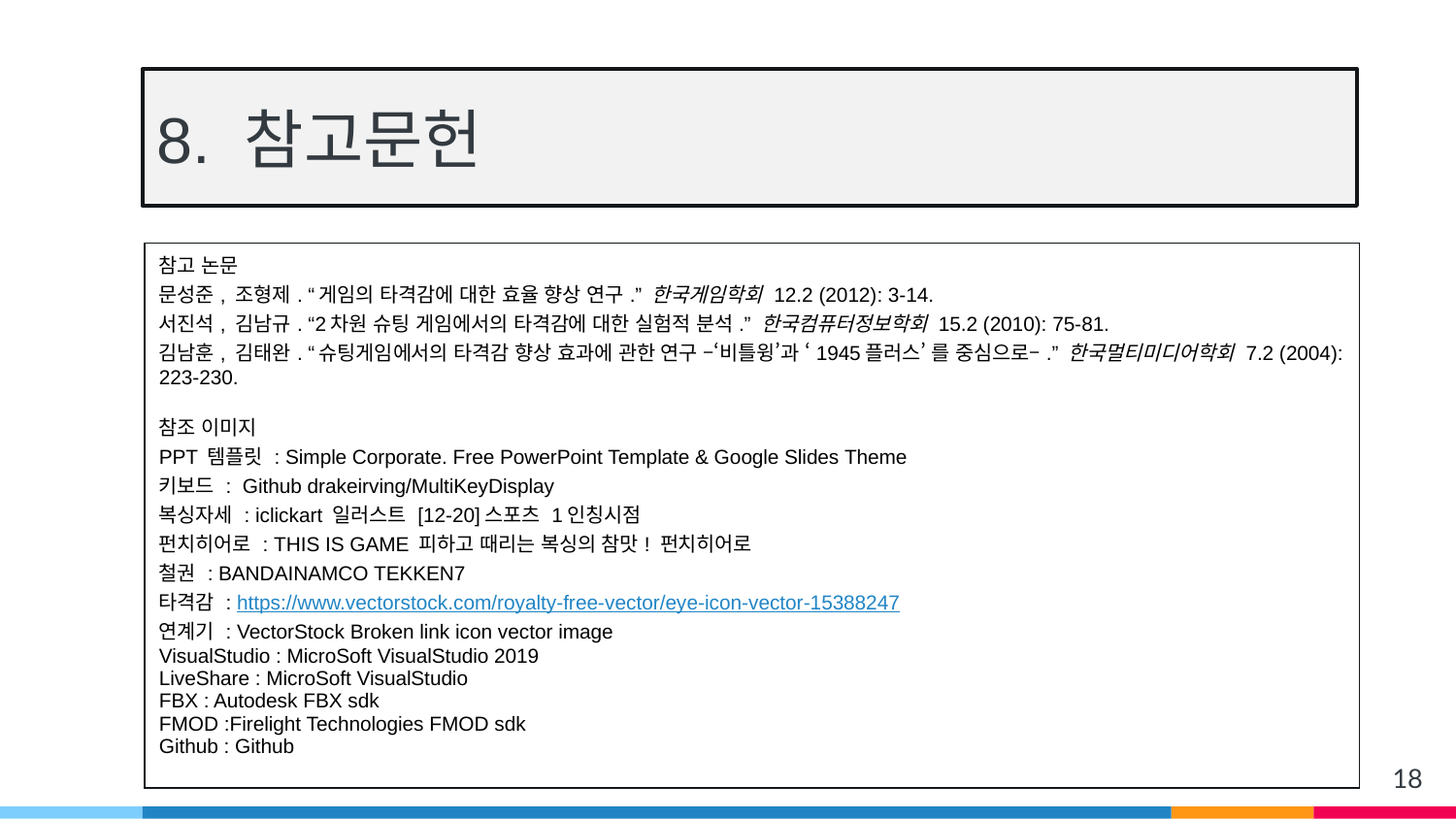

# 8. 참고문헌

| 참고 논문 문성준, 조형제. “게임의 타격감에 대한 효율 향상 연구.” 한국게임학회 12.2 (2012): 3-14. 서진석, 김남규. “2차원 슈팅 게임에서의 타격감에 대한 실험적 분석.” 한국컴퓨터정보학회 15.2 (2010): 75-81. 김남훈, 김태완. “슈팅게임에서의 타격감 향상 효과에 관한 연구 –‘비틀윙’과 ‘1945플러스’ 를 중심으로–.” 한국멀티미디어학회 7.2 (2004): 223-230. 참조 이미지 PPT 템플릿 : Simple Corporate. Free PowerPoint Template & Google Slides Theme 키보드 : Github drakeirving/MultiKeyDisplay 복싱자세 : iclickart 일러스트 [12-20]스포츠 1인칭시점 펀치히어로 : THIS IS GAME 피하고 때리는 복싱의 참맛! 펀치히어로 철권 : BANDAINAMCO TEKKEN7 타격감 : https://www.vectorstock.com/royalty-free-vector/eye-icon-vector-15388247 연계기 : VectorStock Broken link icon vector image VisualStudio : MicroSoft VisualStudio 2019 LiveShare : MicroSoft VisualStudio FBX : Autodesk FBX sdk FMOD :Firelight Technologies FMOD sdk Github : Github |
| --- |
18